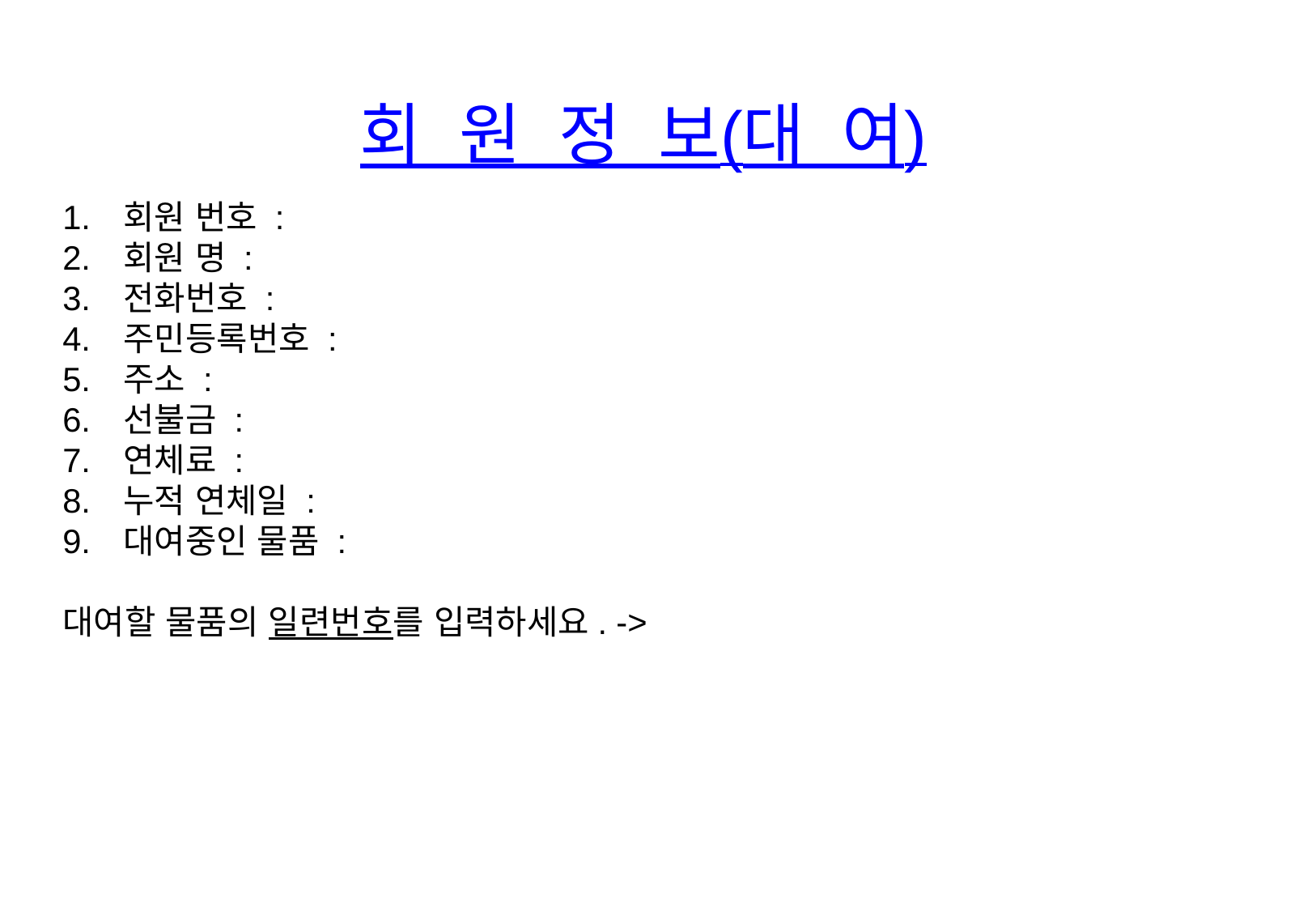

회  원  정  보(대  여)
회원 번호 :
회원 명 :
전화번호 :
주민등록번호 :
주소 :
선불금 :
연체료 :
누적 연체일 :
대여중인 물품 :

대여할 물품의 일련번호를 입력하세요. ->